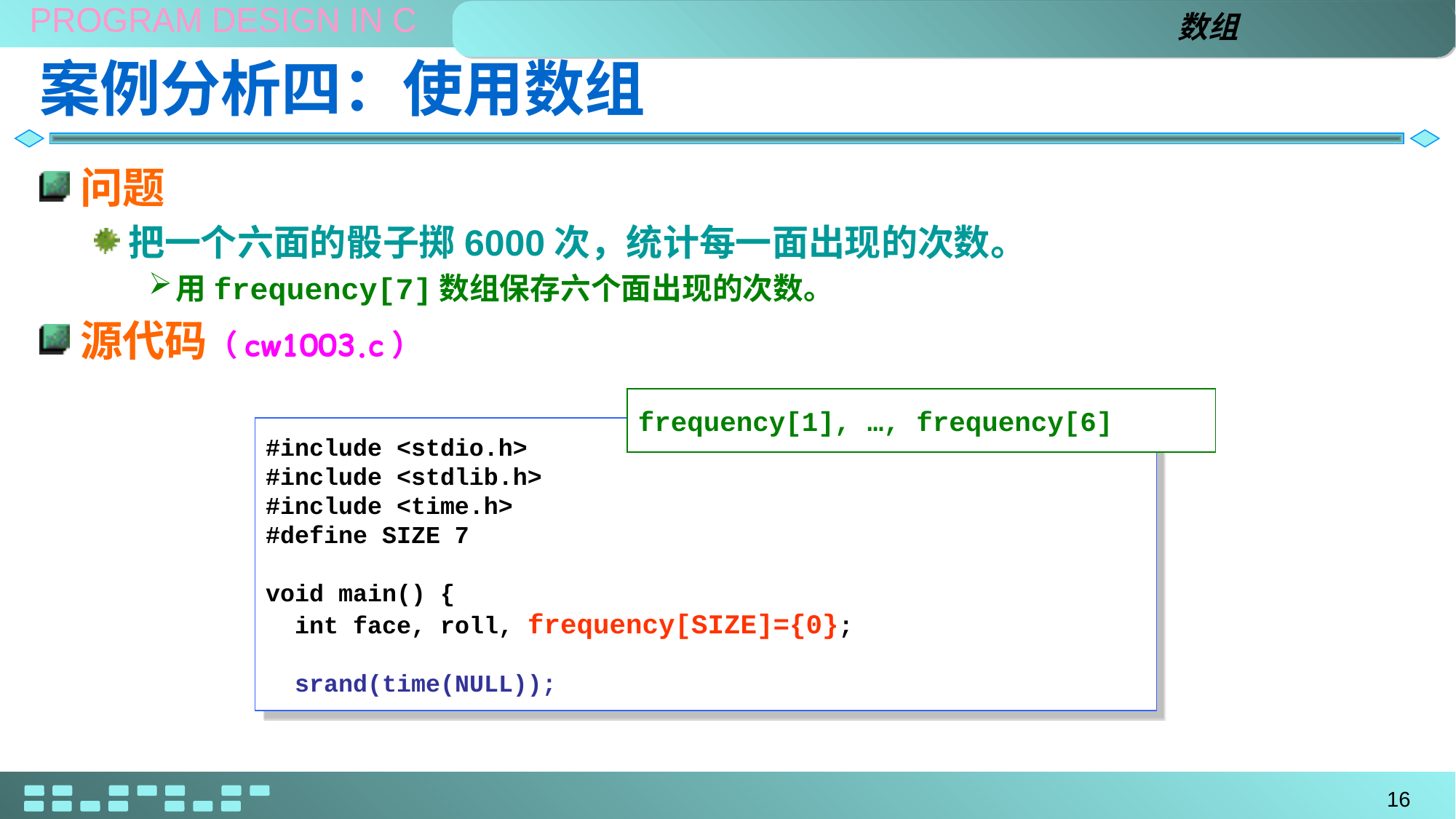

数组
# 案例分析四：使用数组
问题
把一个六面的骰子掷6000次，统计每一面出现的次数。
用frequency[7]数组保存六个面出现的次数。
源代码（cw1003.c）
frequency[1], …, frequency[6]
#include <stdio.h>
#include <stdlib.h>
#include <time.h>
#define SIZE 7

void main() {
  int face, roll, frequency[SIZE]={0};

  srand(time(NULL));
16